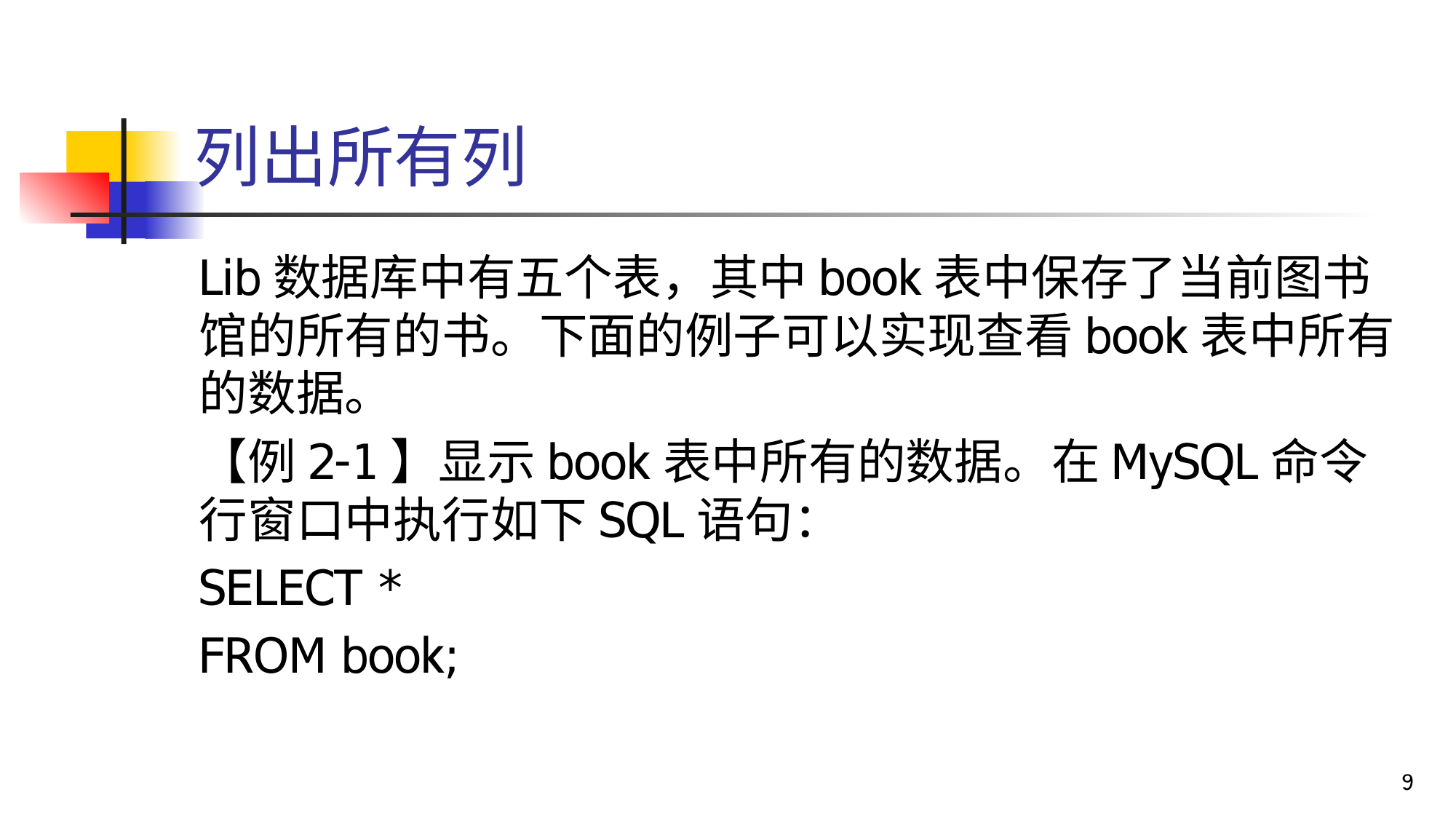

# 列出所有列
Lib数据库中有五个表，其中book表中保存了当前图书馆的所有的书。下面的例子可以实现查看book表中所有的数据。
【例2-1】显示book表中所有的数据。在MySQL命令行窗口中执行如下SQL语句：
SELECT *
FROM book;
9